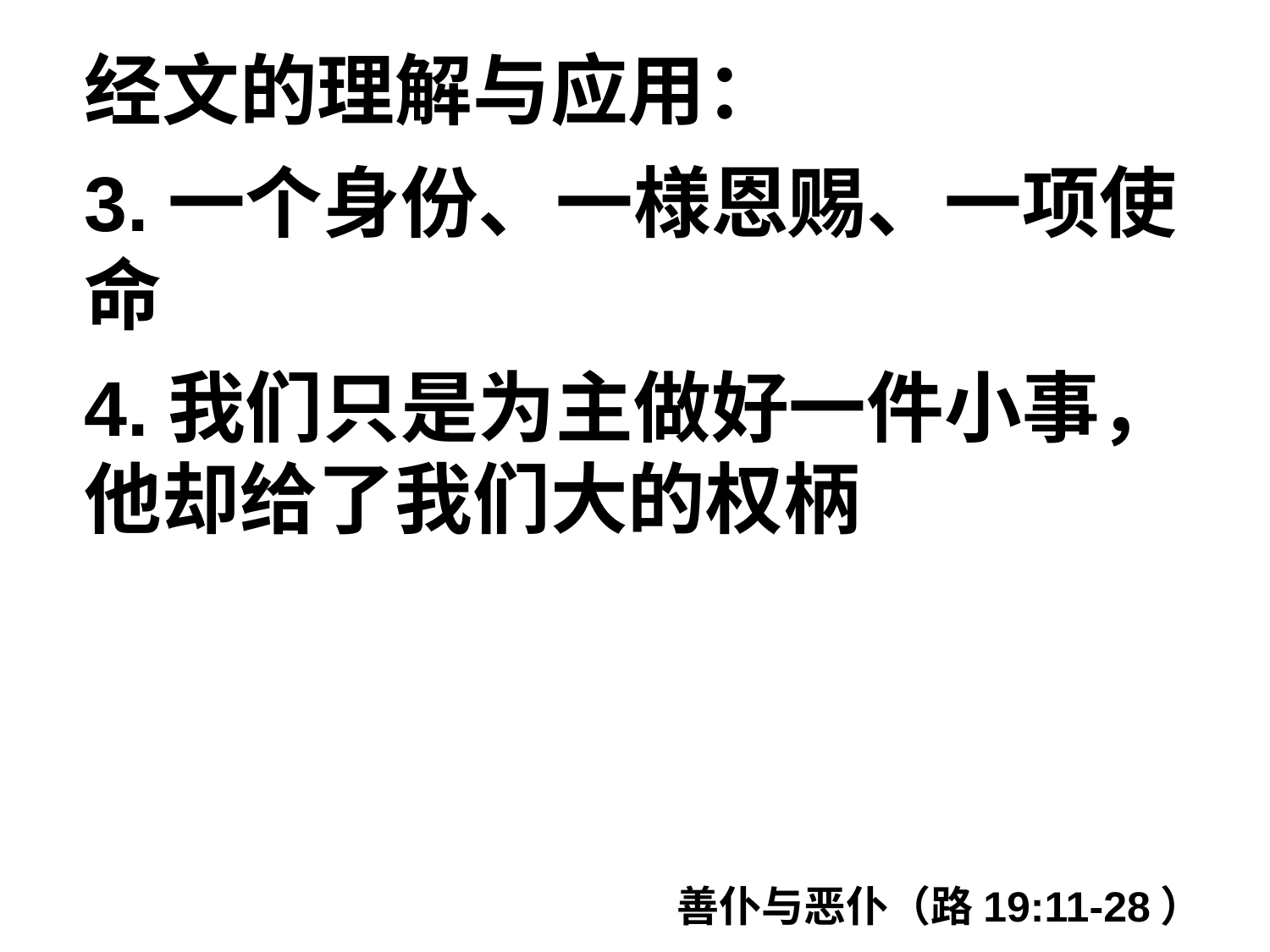

经文的理解与应用：
3.一个身份、一様恩赐、一项使命
4.我们只是为主做好一件小事，他却给了我们大的权柄
善仆与恶仆（路19:11-28）